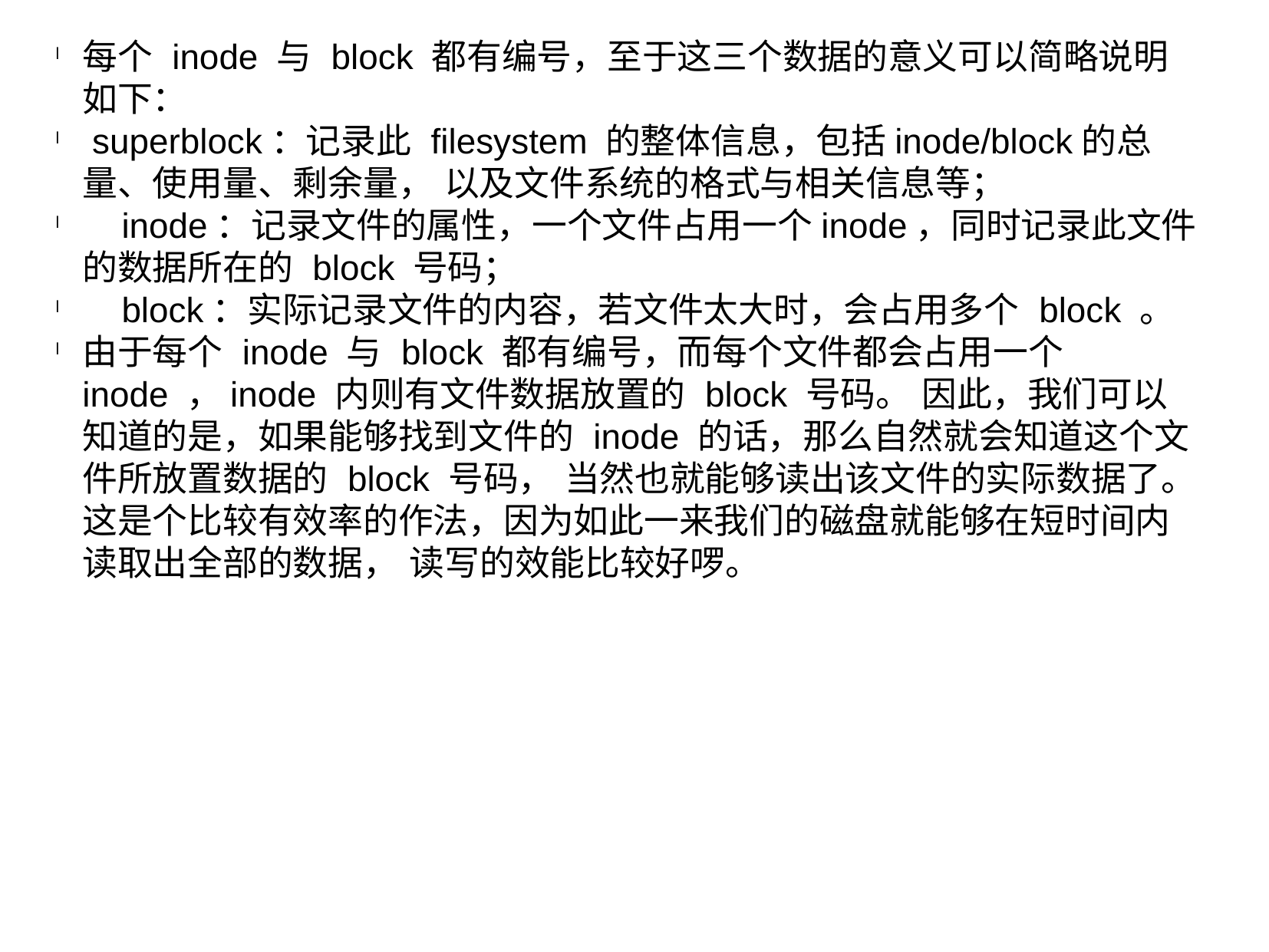

每个 inode 与 block 都有编号，至于这三个数据的意义可以简略说明如下：
 superblock：记录此 filesystem 的整体信息，包括inode/block的总量、使用量、剩余量， 以及文件系统的格式与相关信息等；
    inode：记录文件的属性，一个文件占用一个inode，同时记录此文件的数据所在的 block 号码；
    block：实际记录文件的内容，若文件太大时，会占用多个 block 。
由于每个 inode 与 block 都有编号，而每个文件都会占用一个 inode ，inode 内则有文件数据放置的 block 号码。 因此，我们可以知道的是，如果能够找到文件的 inode 的话，那么自然就会知道这个文件所放置数据的 block 号码， 当然也就能够读出该文件的实际数据了。这是个比较有效率的作法，因为如此一来我们的磁盘就能够在短时间内读取出全部的数据， 读写的效能比较好啰。